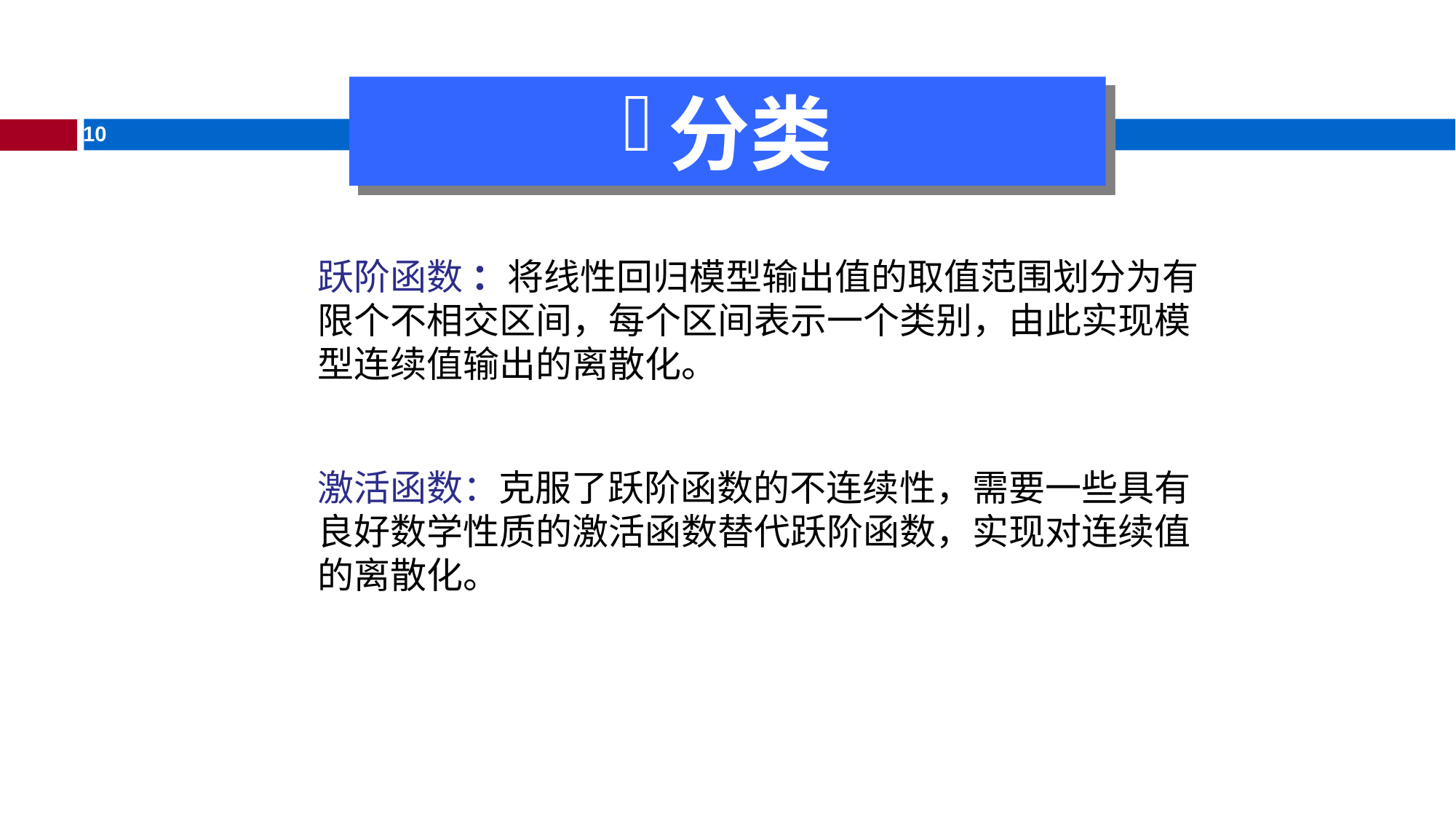

分类
跃阶函数 ：将线性回归模型输出值的取值范围划分为有限个不相交区间，每个区间表示一个类别，由此实现模型连续值输出的离散化。

激活函数：克服了跃阶函数的不连续性，需要一些具有良好数学性质的激活函数替代跃阶函数，实现对连续值的离散化。